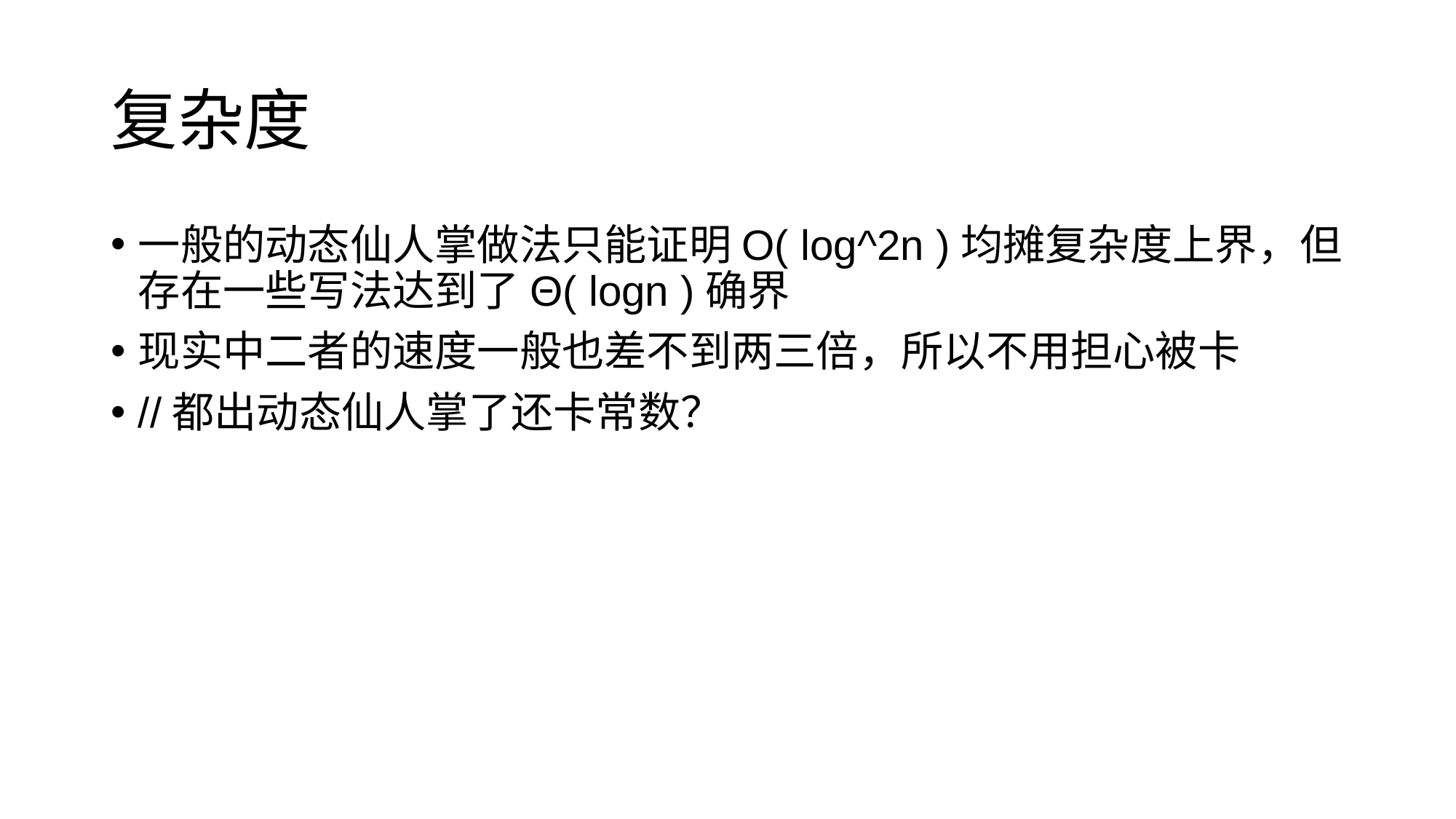

# 复杂度
一般的动态仙人掌做法只能证明O( log^2n )均摊复杂度上界，但存在一些写法达到了Θ( logn )确界
现实中二者的速度一般也差不到两三倍，所以不用担心被卡
//都出动态仙人掌了还卡常数？